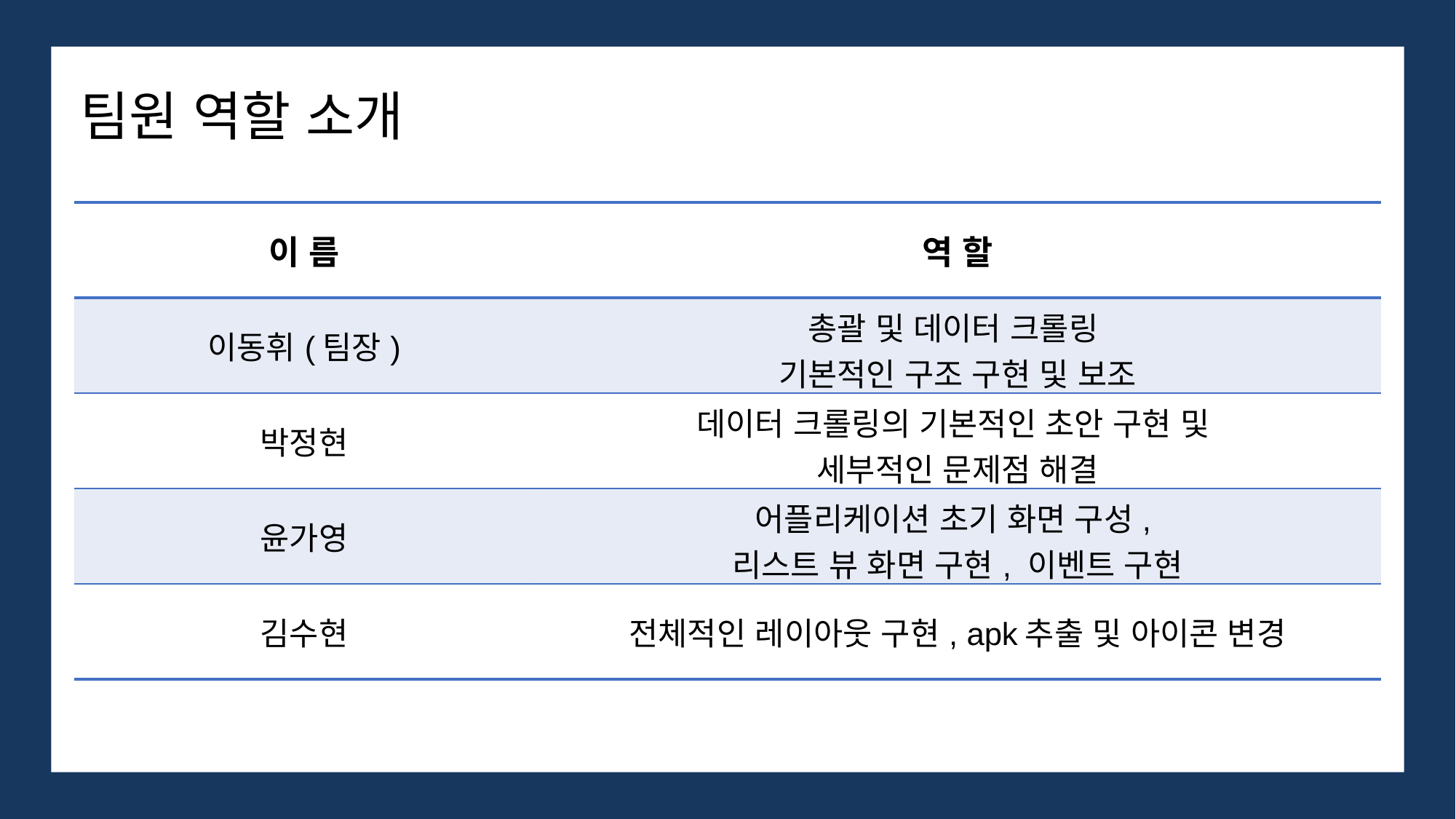

팀원 역할 소개
| 이 름 | 역 할 |
| --- | --- |
| 이동휘(팀장) | 총괄 및 데이터 크롤링 기본적인 구조 구현 및 보조 |
| 박정현 | 데이터 크롤링의 기본적인 초안 구현 및 세부적인 문제점 해결 |
| 윤가영 | 어플리케이션 초기 화면 구성, 리스트 뷰 화면 구현, 이벤트 구현 |
| 김수현 | 전체적인 레이아웃 구현, apk추출 및 아이콘 변경 |